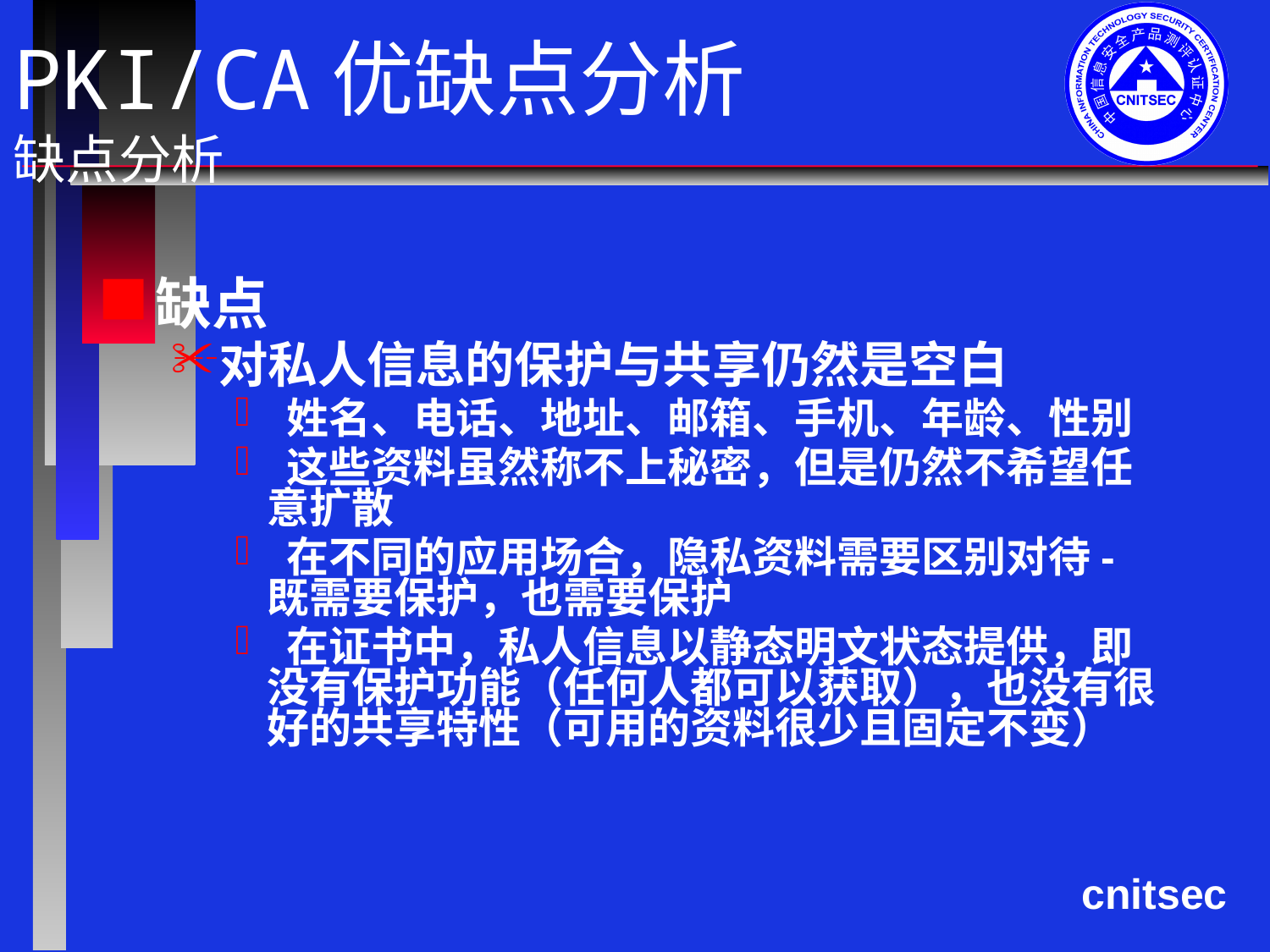

# PKI/CA优缺点分析 缺点分析
缺点
对私人信息的保护与共享仍然是空白
 姓名、电话、地址、邮箱、手机、年龄、性别
 这些资料虽然称不上秘密，但是仍然不希望任意扩散
 在不同的应用场合，隐私资料需要区别对待-既需要保护，也需要保护
 在证书中，私人信息以静态明文状态提供，即没有保护功能（任何人都可以获取），也没有很好的共享特性（可用的资料很少且固定不变）